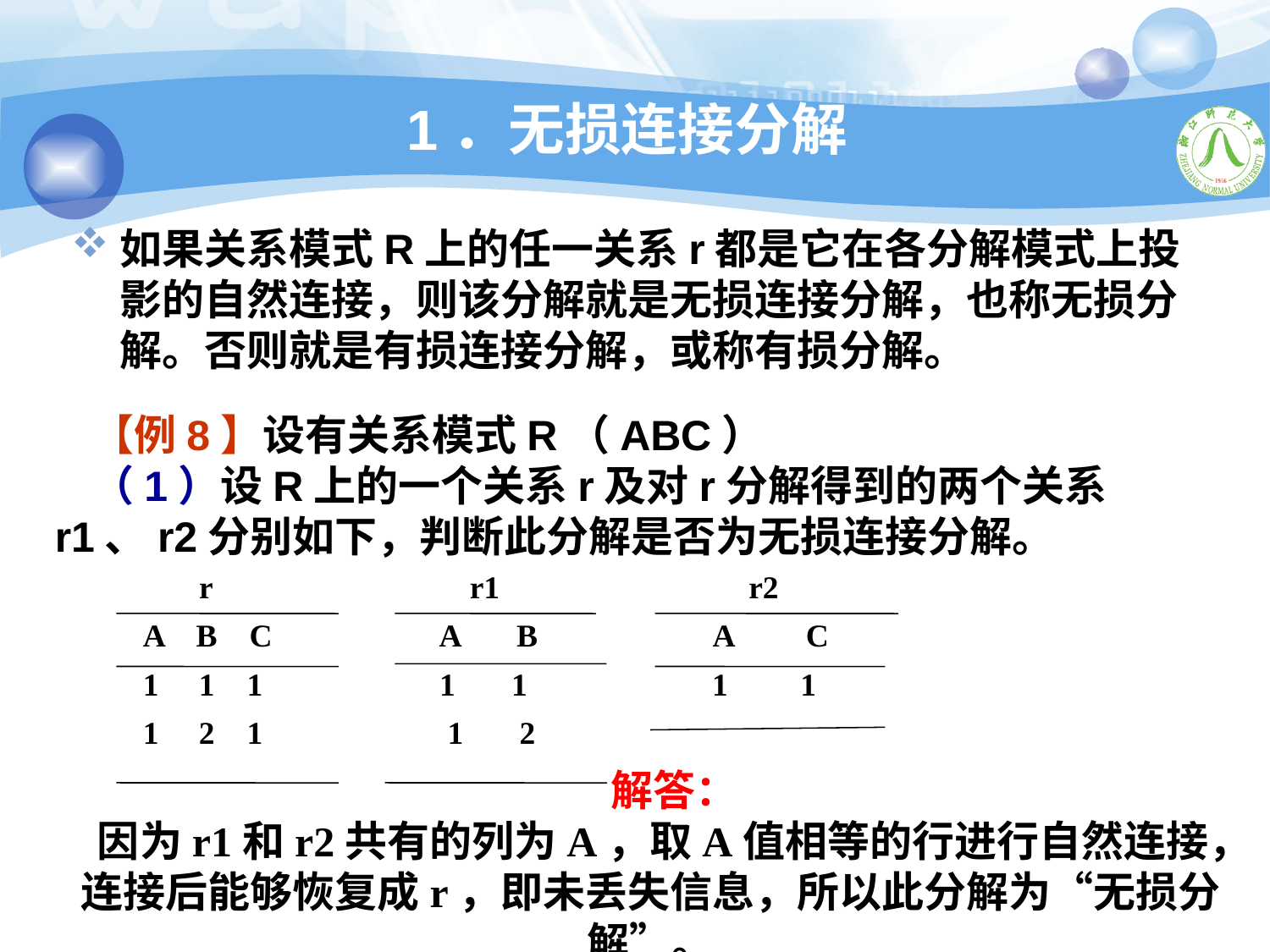

# 1．无损连接分解
如果关系模式R上的任一关系r都是它在各分解模式上投影的自然连接，则该分解就是无损连接分解，也称无损分解。否则就是有损连接分解，或称有损分解。
【例8】设有关系模式R（ABC）
（1）设R上的一个关系r及对r分解得到的两个关系r1、r2分别如下，判断此分解是否为无损连接分解。
              r                                r1                               r2
       A    B    C                     A       B                      A         C
       1     1    1                      1       1                       1         1
       1     2    1                       1       2

解答：
因为r1和r2共有的列为A，取A值相等的行进行自然连接，连接后能够恢复成r，即未丢失信息，所以此分解为“无损分解”。